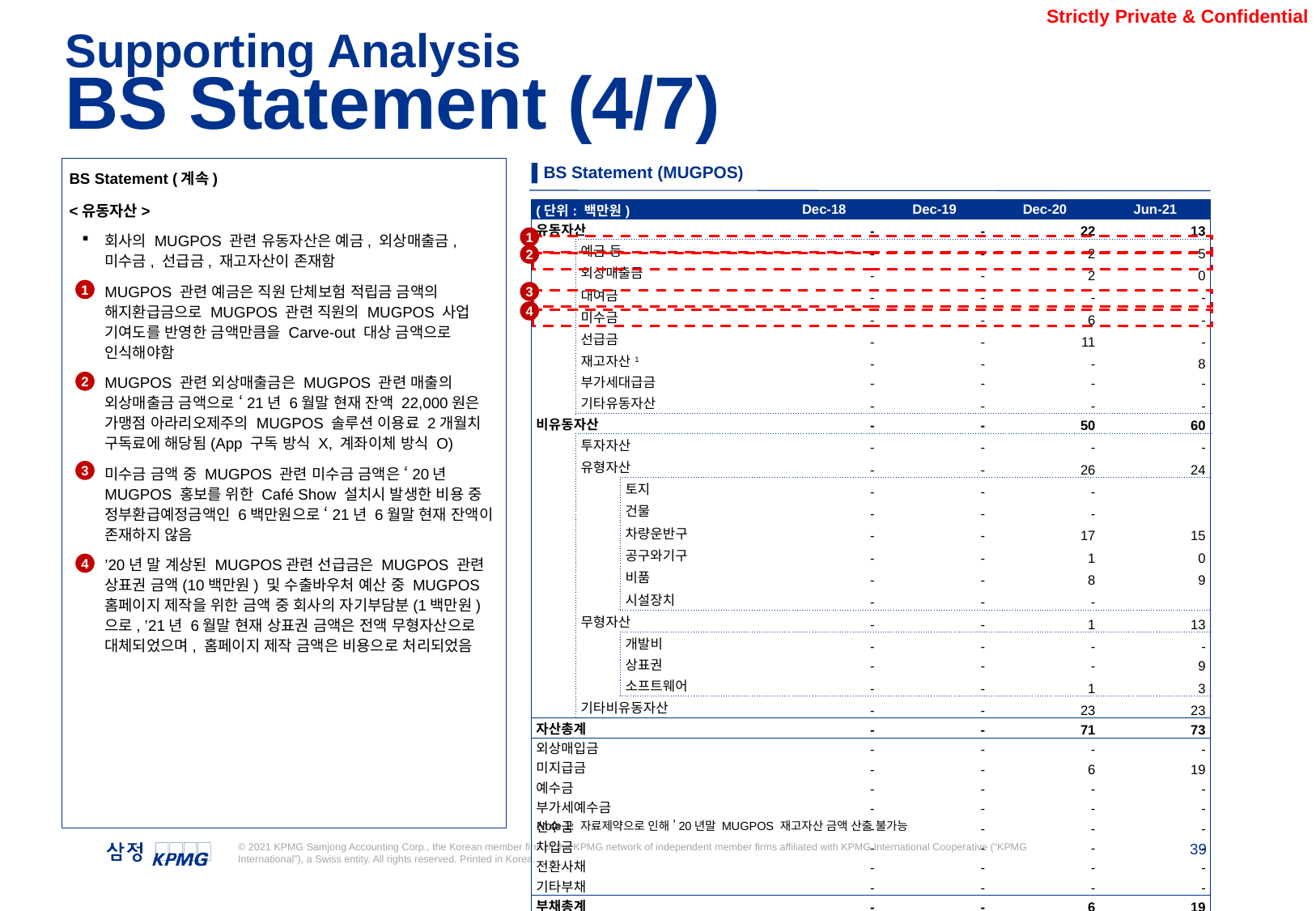

Supporting Analysis
BS Statement (4/7)
▌BS Statement (MUGPOS)

BS Statement (계속)
<유동자산>
회사의 MUGPOS 관련 유동자산은 예금, 외상매출금, 미수금, 선급금, 재고자산이 존재함
MUGPOS 관련 예금은 직원 단체보험 적립금 금액의 해지환급금으로 MUGPOS 관련 직원의 MUGPOS 사업 기여도를 반영한 금액만큼을 Carve-out 대상 금액으로 인식해야함
MUGPOS 관련 외상매출금은 MUGPOS 관련 매출의 외상매출금 금액으로 ‘21년 6월말 현재 잔액 22,000원은 가맹점 아라리오제주의 MUGPOS 솔루션 이용료 2개월치 구독료에 해당됨(App 구독 방식 X, 계좌이체 방식 O)
미수금 금액 중 MUGPOS 관련 미수금 금액은 ‘20년 MUGPOS 홍보를 위한 Café Show 설치시 발생한 비용 중 정부환급예정금액인 6백만원으로 ‘21년 6월말 현재 잔액이 존재하지 않음
’20년 말 계상된 MUGPOS관련 선급금은 MUGPOS 관련 상표권 금액(10백만원) 및 수출바우처 예산 중 MUGPOS 홈페이지 제작을 위한 금액 중 회사의 자기부담분(1백만원) 으로, ’21년 6월말 현재 상표권 금액은 전액 무형자산으로 대체되었으며, 홈페이지 제작 금액은 비용으로 처리되었음

| (단위: 백만원) |  |  | Dec-18 | Dec-19 | Dec-20 | Jun-21 |
| --- | --- | --- | --- | --- | --- | --- |
| 유동자산 |  |  | - | - | 22 | 13 |
|  | 예금 등 |  | - | - | 2 | 5 |
|  | 외상매출금 |  | - | - | 2 | 0 |
|  | 대여금 |  | - | - | - | - |
|  | 미수금 |  | - | - | 6 | - |
|  | 선급금 |  | - | - | 11 | - |
|  | 재고자산1 |  | - | - | - | 8 |
|  | 부가세대급금 |  | - | - | - | - |
|  | 기타유동자산 |  | - | - | - | - |
| 비유동자산 |  |  | - | - | 50 | 60 |
|  | 투자자산 |  | - | - | - | - |
|  | 유형자산 |  | - | - | 26 | 24 |
|  |  | 토지 | - | - | - |  |
|  |  | 건물 | - | - | - |  |
|  |  | 차량운반구 | - | - | 17 | 15 |
|  |  | 공구와기구 | - | - | 1 | 0 |
|  |  | 비품 | - | - | 8 | 9 |
|  |  | 시설장치 | - | - | - |  |
|  | 무형자산 |  | - | - | 1 | 13 |
|  |  | 개발비 | - | - | - | - |
|  |  | 상표권 | - | - | - | 9 |
|  |  | 소프트웨어 | - | - | 1 | 3 |
|  | 기타비유동자산 |  | - | - | 23 | 23 |
| 자산총계 |  |  | - | - | 71 | 73 |
| 외상매입금 |  |  | - | - | - | - |
| 미지급금 |  |  | - | - | 6 | 19 |
| 예수금 |  |  | - | - | - | - |
| 부가세예수금 |  |  | - | - | - | - |
| 선수금 |  |  | - | - | - | - |
| 차입금 |  |  | - | - | - | - |
| 전환사채 |  |  | - | - | - | - |
| 기타부채 |  |  | - | - | - | - |
| 부채총계 |  |  | - | - | 6 | 19 |
| 순자산 |  |  | - | - | 65 | 54 |
1

2

1
3

4

2
3
4
Note 1: 자료제약으로 인해 ’20년말 MUGPOS 재고자산 금액 산출 불가능